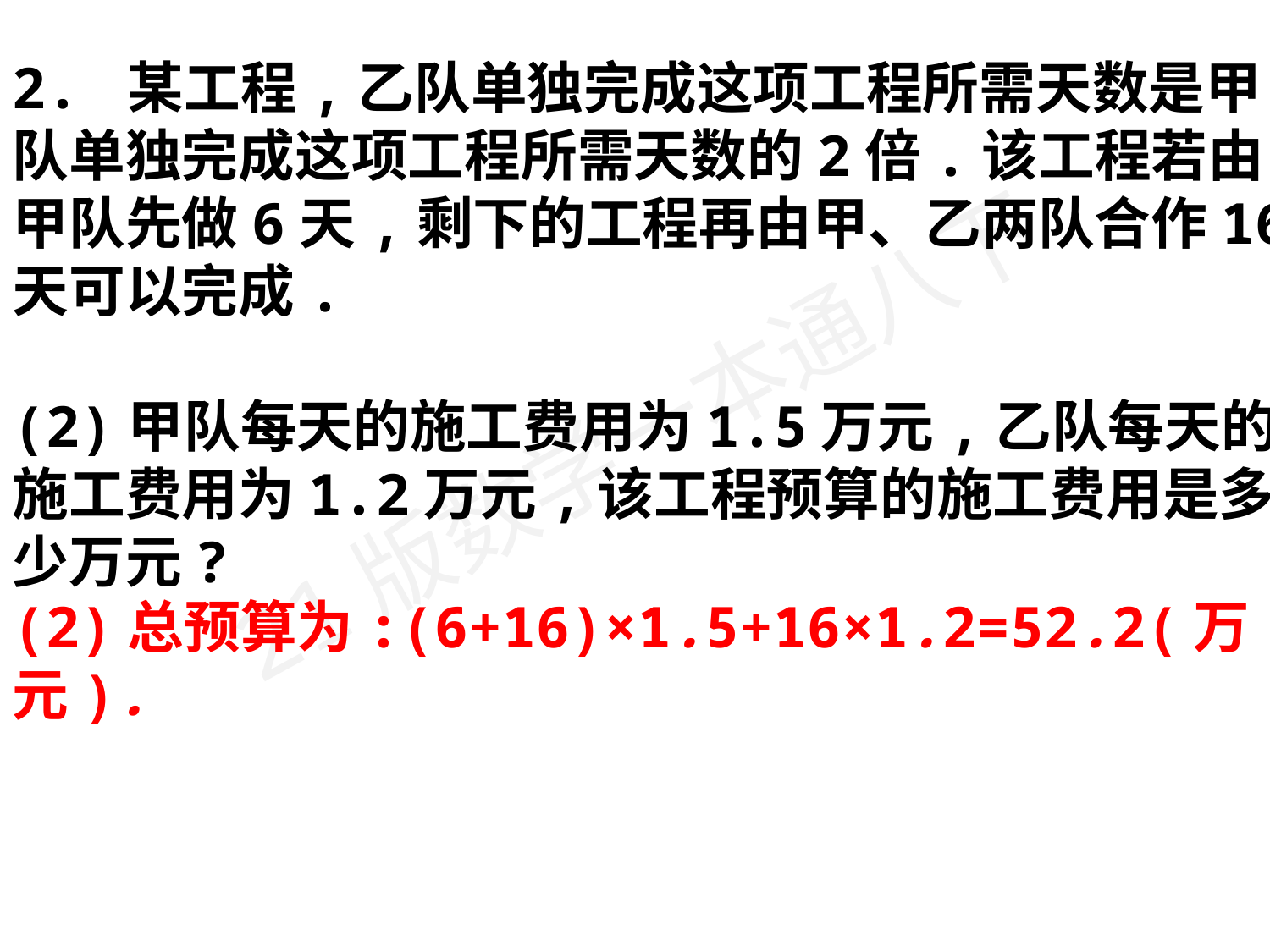

2. 某工程,乙队单独完成这项工程所需天数是甲队单独完成这项工程所需天数的2倍.该工程若由甲队先做6天,剩下的工程再由甲、乙两队合作16天可以完成.

(2)甲队每天的施工费用为1.5万元,乙队每天的施工费用为1.2万元,该工程预算的施工费用是多少万元?
(2)总预算为:(6+16)×1.5+16×1.2=52.2(万元).